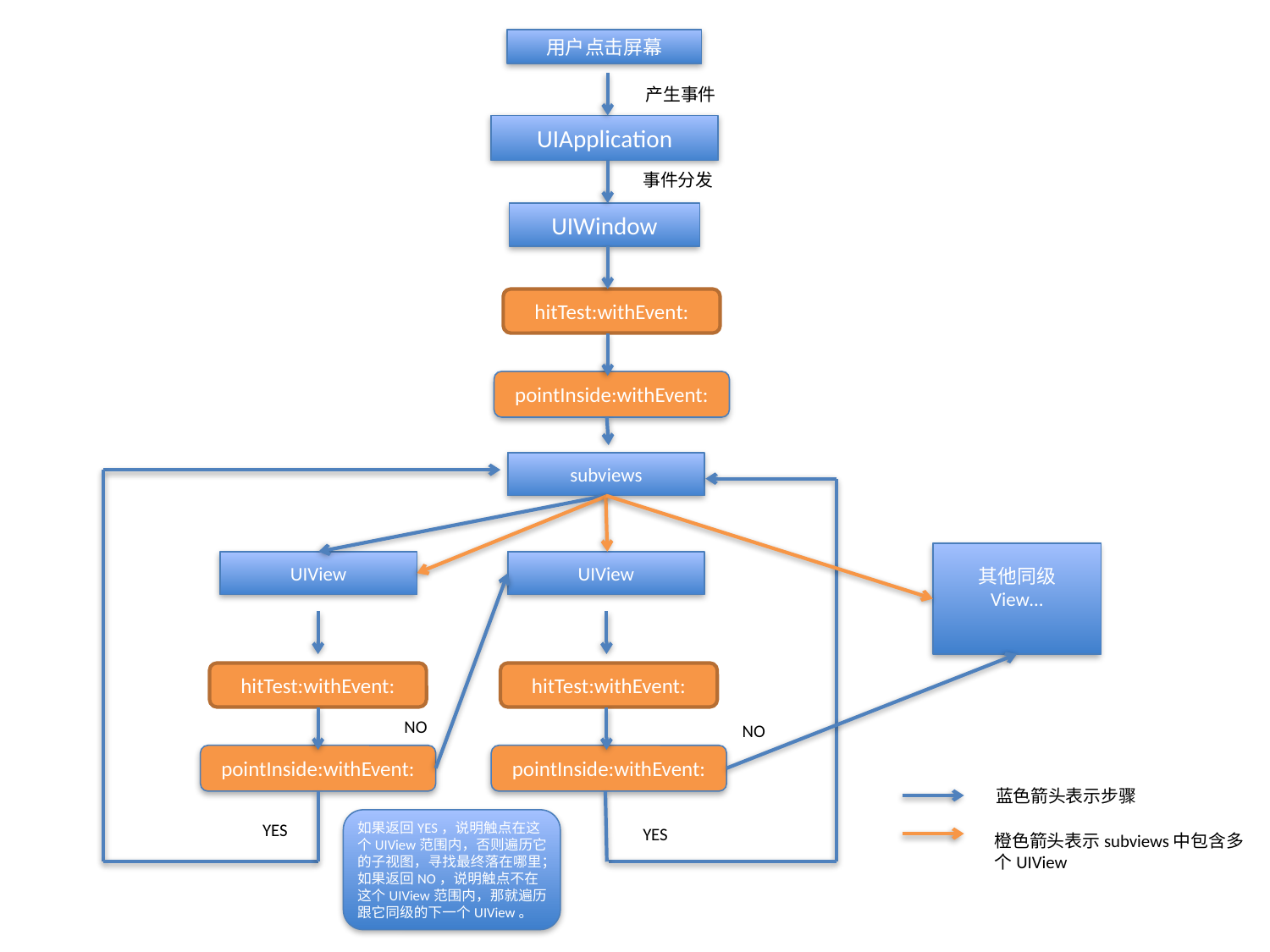

用户点击屏幕
产生事件
UIApplication
事件分发
UIWindow
hitTest:withEvent:
pointInside:withEvent:
subviews
其他同级
View…

UIView
UIView
hitTest:withEvent:
hitTest:withEvent:
NO
NO
pointInside:withEvent:
pointInside:withEvent:
蓝色箭头表示步骤

YES
如果返回YES，说明触点在这个UIView范围内，否则遍历它的子视图，寻找最终落在哪里；如果返回NO，说明触点不在这个UIView范围内，那就遍历跟它同级的下一个UIView。
YES
橙色箭头表示subviews中包含多个UIView